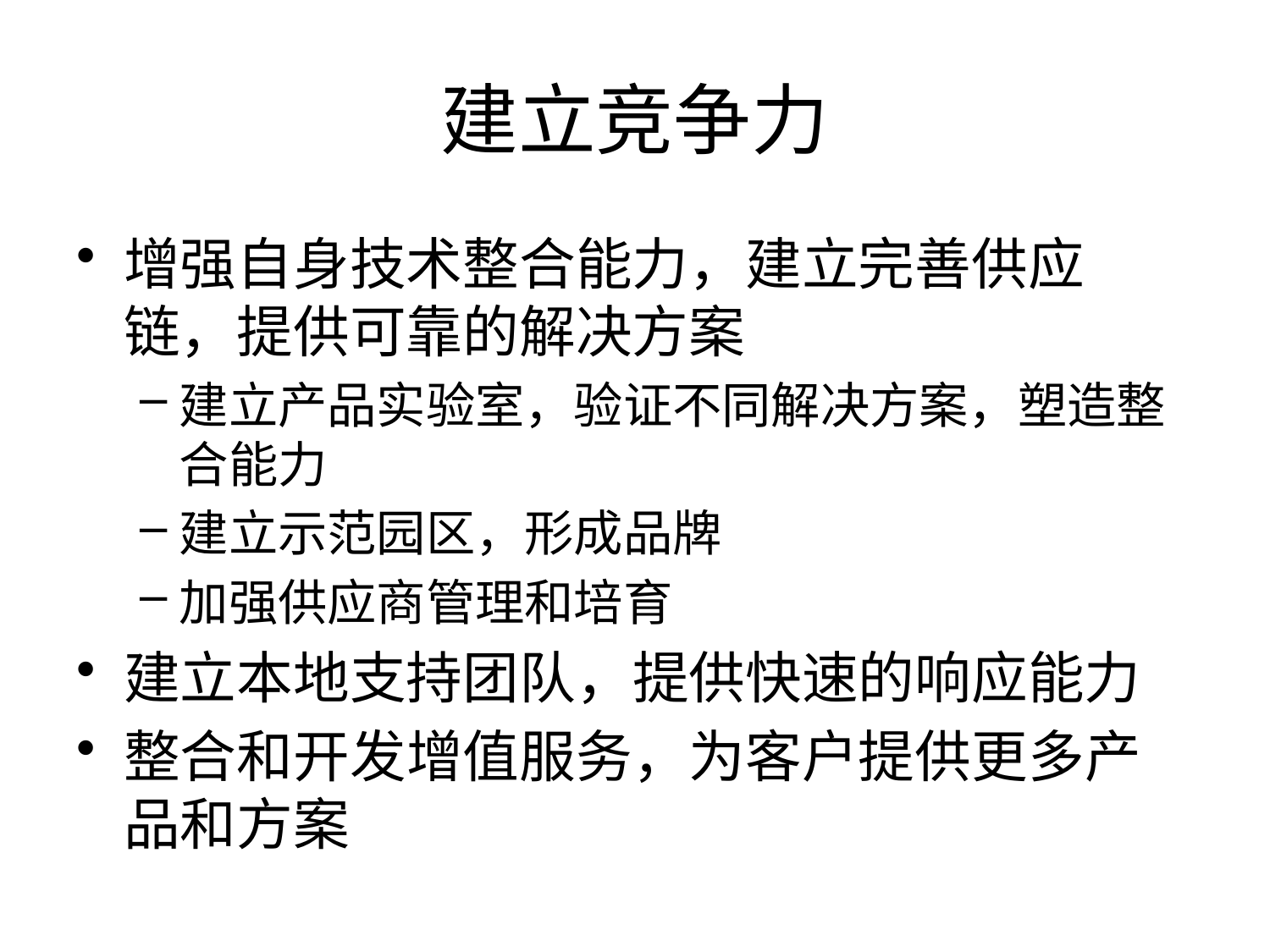

# 建立竞争力
增强自身技术整合能力，建立完善供应链，提供可靠的解决方案
建立产品实验室，验证不同解决方案，塑造整合能力
建立示范园区，形成品牌
加强供应商管理和培育
建立本地支持团队，提供快速的响应能力
整合和开发增值服务，为客户提供更多产品和方案